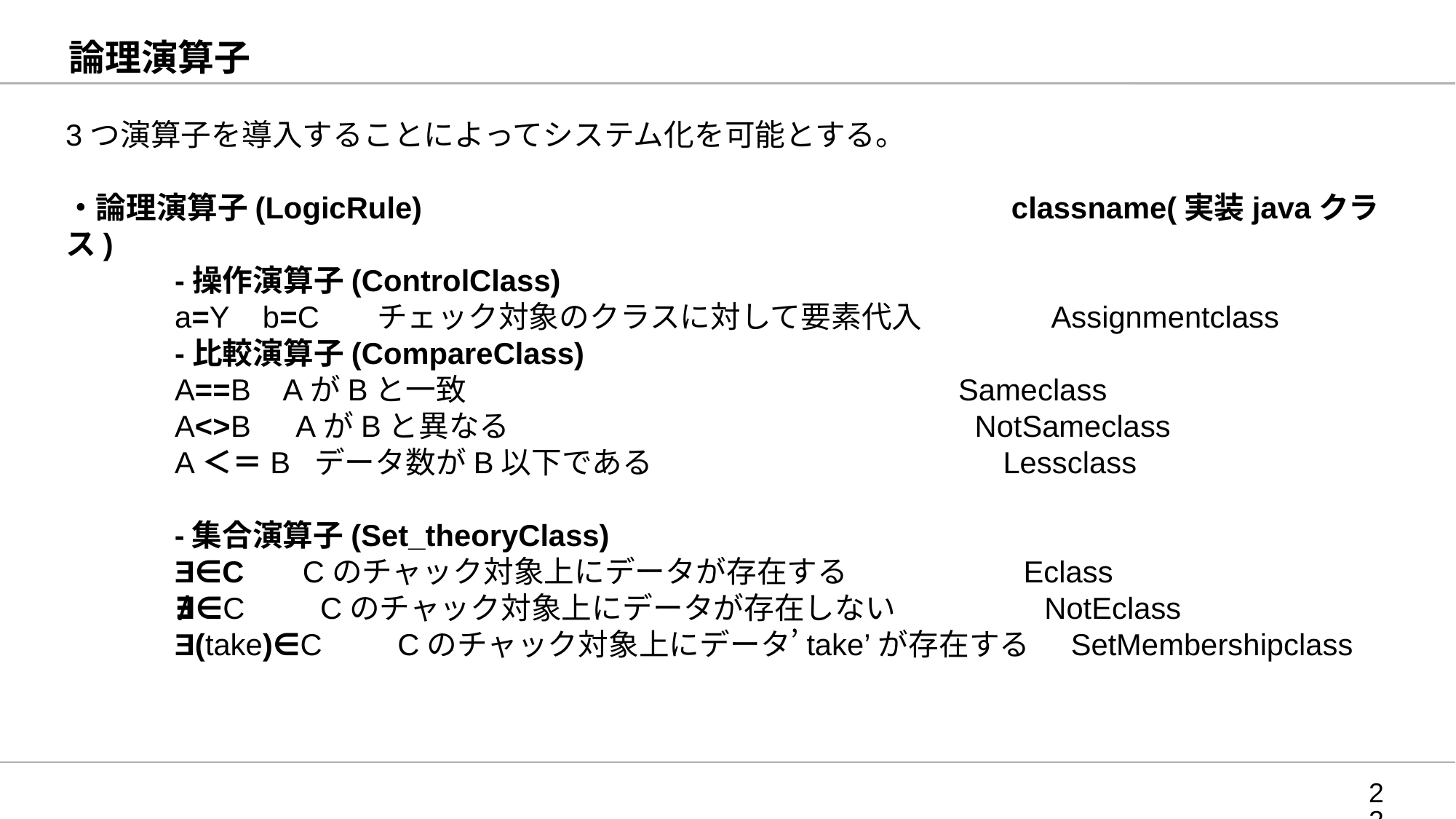

# 論理演算子
3つ演算子を導入することによってシステム化を可能とする。

・論理演算子(LogicRule)　　　　　　　　　　　　　　　　　　    classname(実装javaクラス)
-操作演算子(ControlClass)
a=Y    b=C      チェック対象のクラスに対して要素代入　　　　Assignmentclass
-比較演算子(CompareClass)
A==B    AがBと一致                                                                        Sameclass
A<>B　AがBと異なる                                                                    NotSameclass
A＜＝B  データ数がB以下である                                                   Lessclass

             -集合演算子(Set_theoryClass)
Ǝ∈C　  Cのチャック対象上にデータが存在する                         Eclass
∄∈C　　Cのチャック対象上にデータが存在しない                     NotEclass
Ǝ(take)∈C　　Cのチャック対象上にデータ’take’が存在する     SetMembershipclass

22